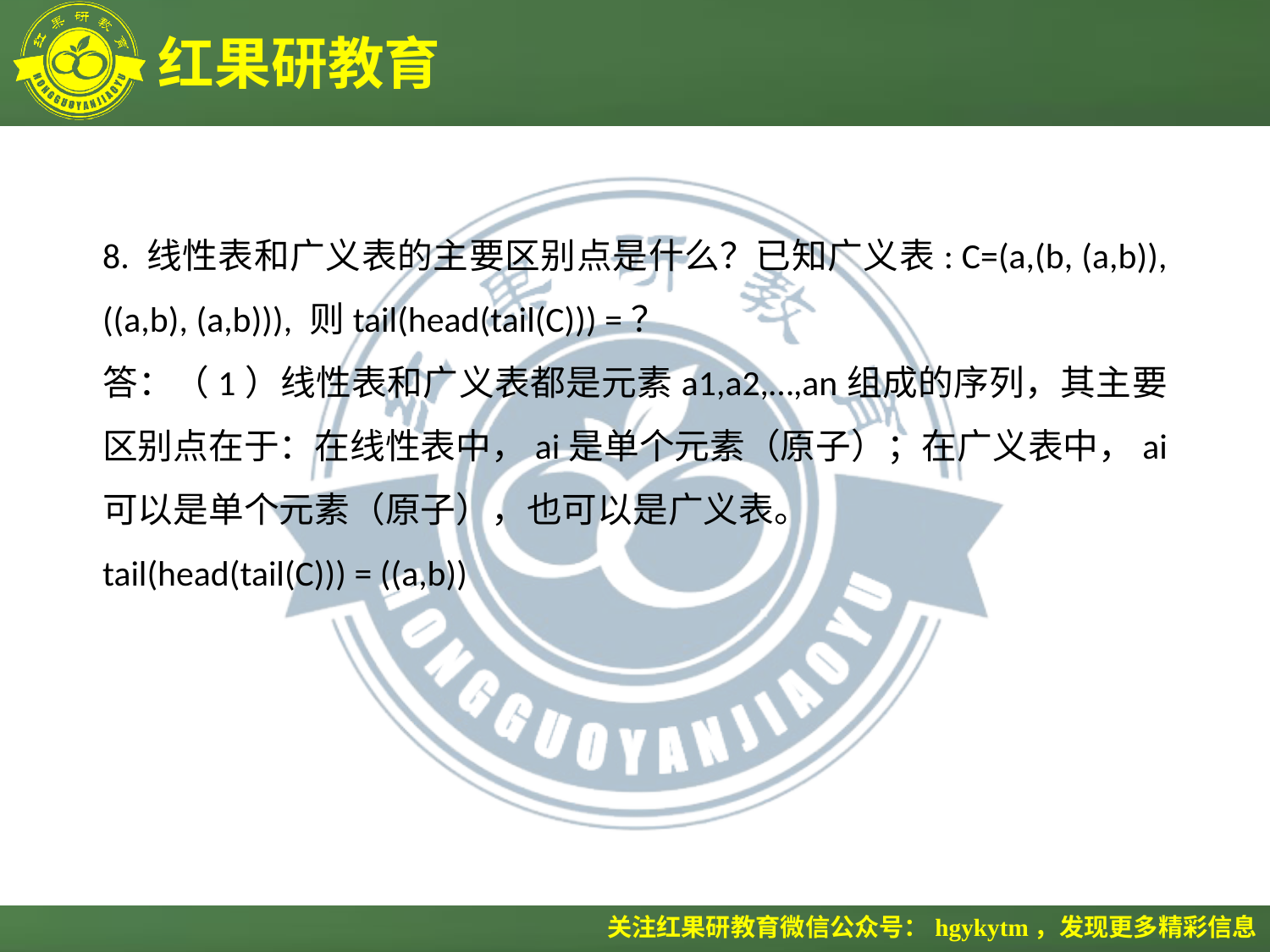

8. 线性表和广义表的主要区别点是什么？已知广义表: C=(a,(b, (a,b)), ((a,b), (a,b))), 则tail(head(tail(C))) =？
答：（1）线性表和广义表都是元素a1,a2,…,an组成的序列，其主要区别点在于：在线性表中，ai是单个元素（原子）；在广义表中，ai可以是单个元素（原子），也可以是广义表。
tail(head(tail(C))) = ((a,b))